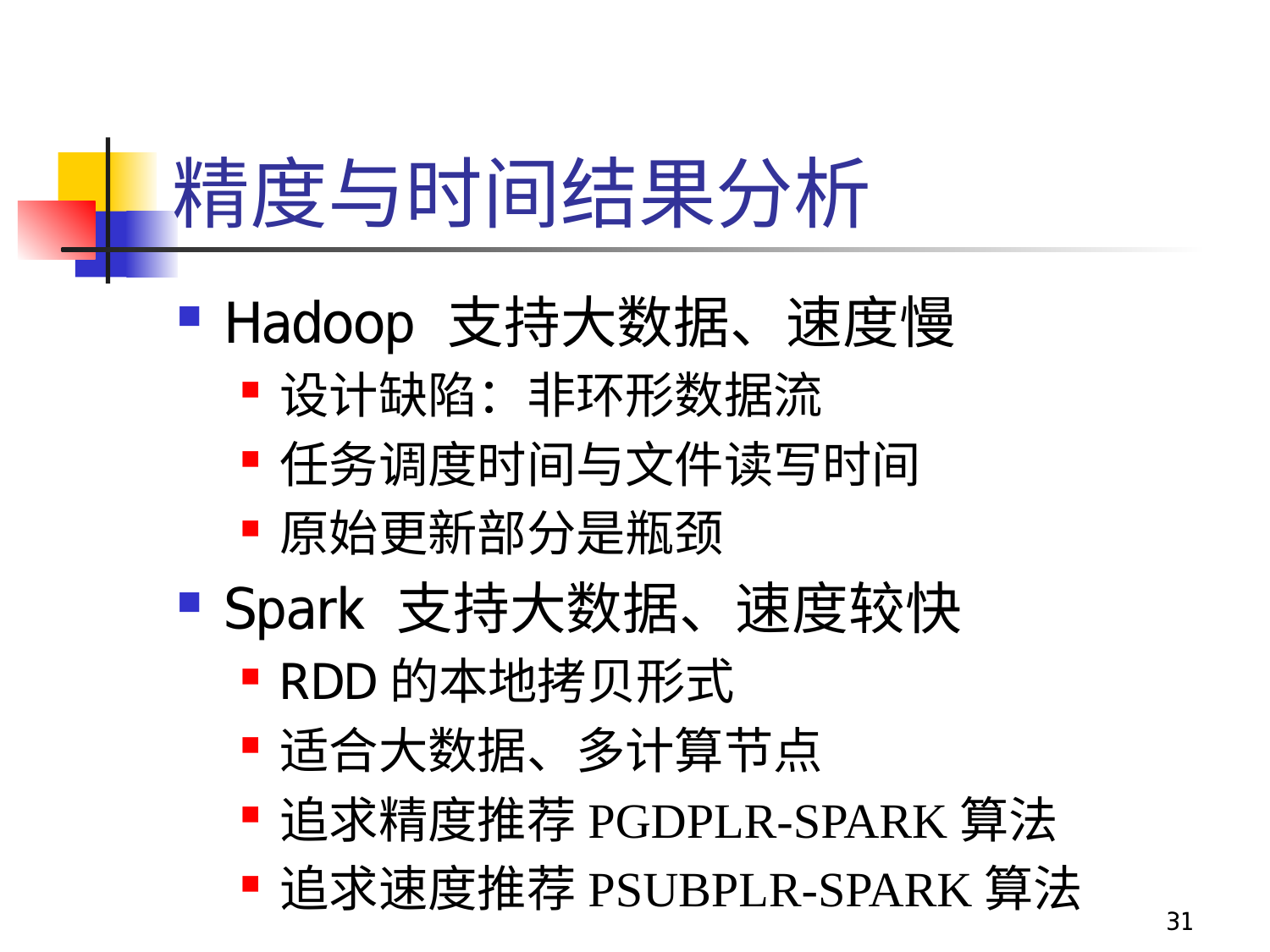

# 精度与时间结果分析
Hadoop 支持大数据、速度慢
设计缺陷：非环形数据流
任务调度时间与文件读写时间
原始更新部分是瓶颈
Spark 支持大数据、速度较快
RDD的本地拷贝形式
适合大数据、多计算节点
追求精度推荐PGDPLR-SPARK算法
追求速度推荐PSUBPLR-SPARK算法

31